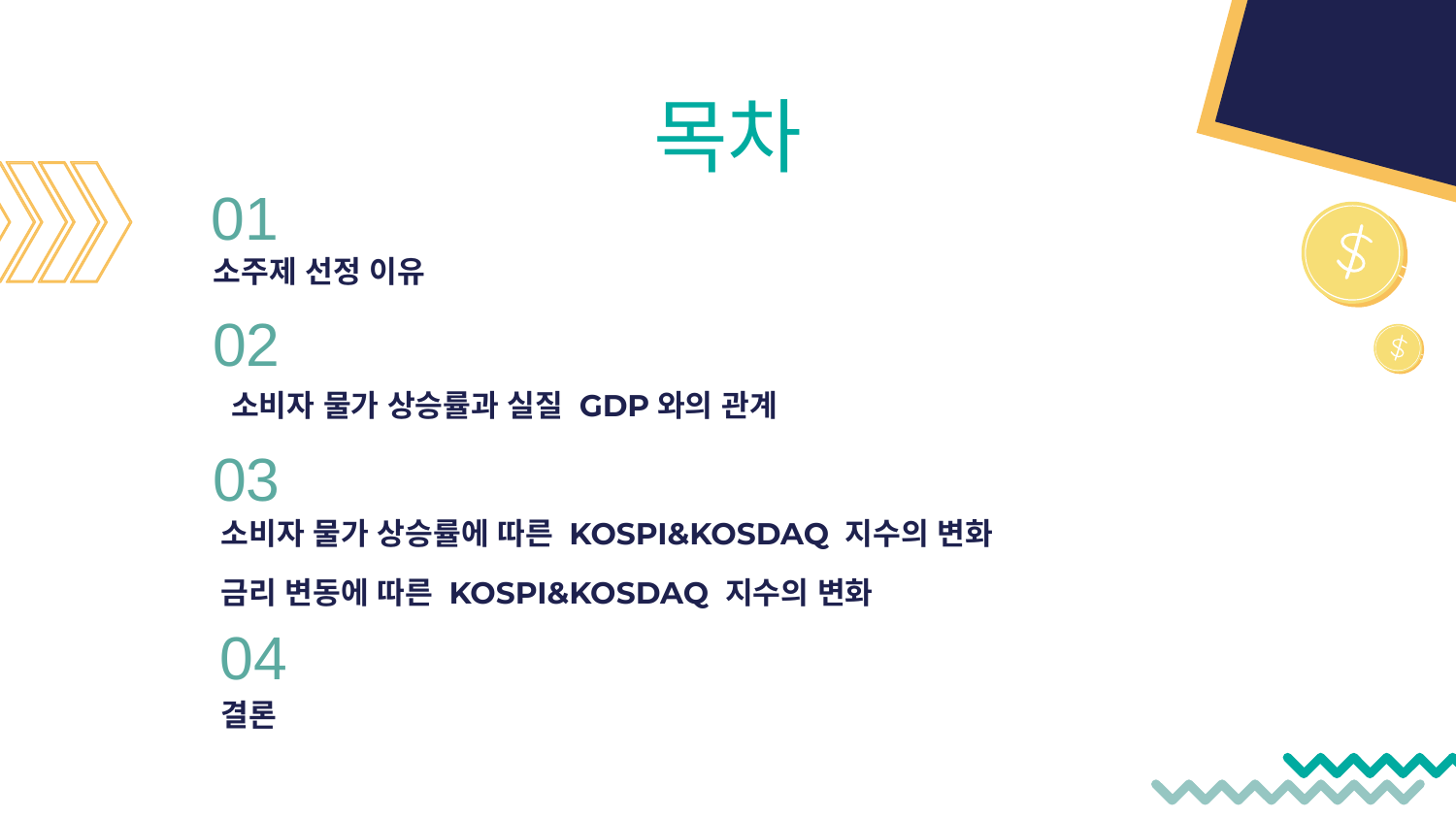

# 목차

01

소주제 선정 이유
02
 소비자 물가 상승률과 실질 GDP와의 관계
03
소비자 물가 상승률에 따른 KOSPI&KOSDAQ 지수의 변화
금리 변동에 따른 KOSPI&KOSDAQ 지수의 변화
04
결론